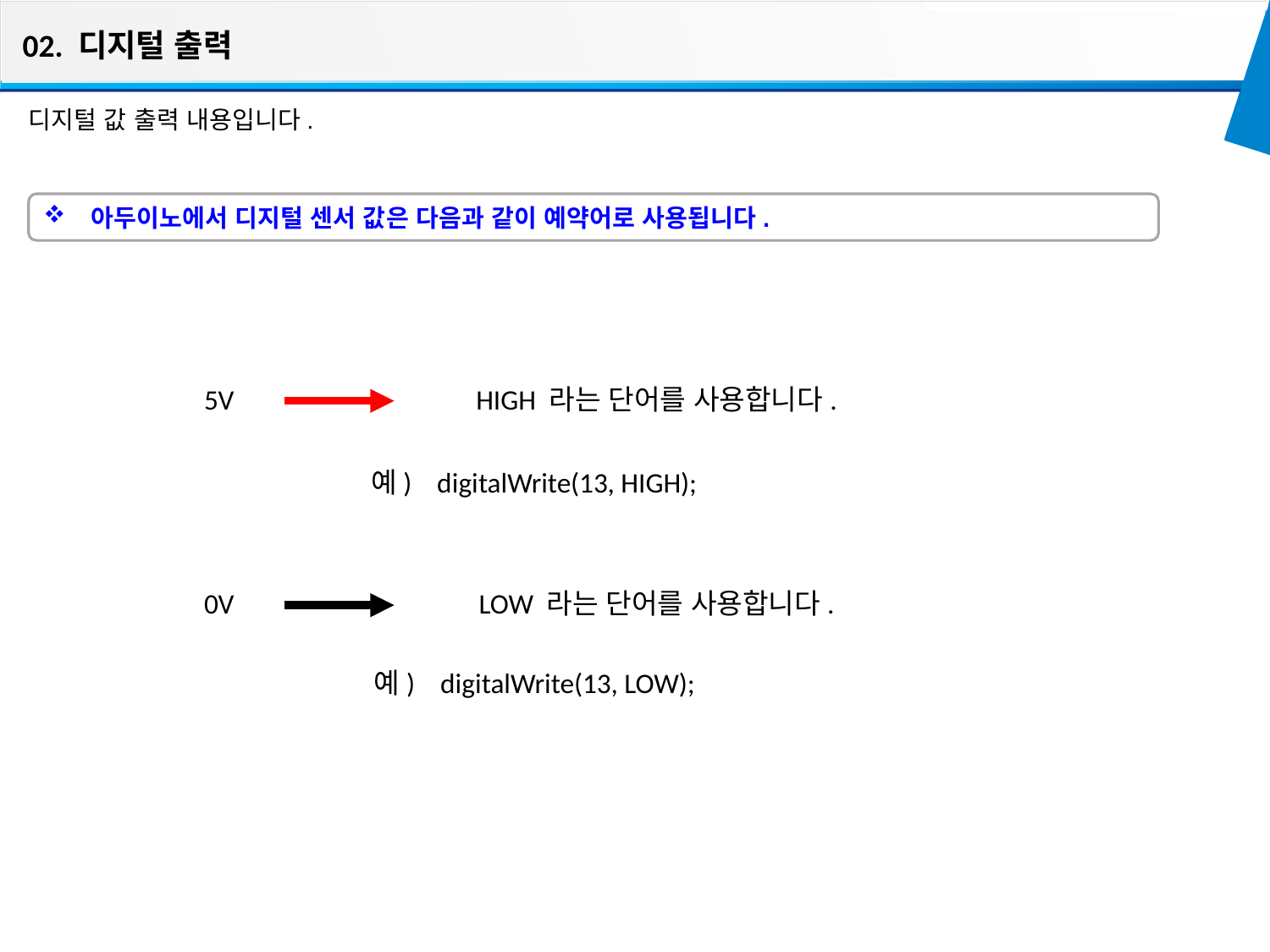

02. 디지털 출력

디지털 값 출력 내용입니다.
아두이노에서 디지털 센서 값은 다음과 같이 예약어로 사용됩니다.
5V
HIGH 라는 단어를 사용합니다.
예)    digitalWrite(13, HIGH);
0V
LOW 라는 단어를 사용합니다.
예)    digitalWrite(13, LOW);